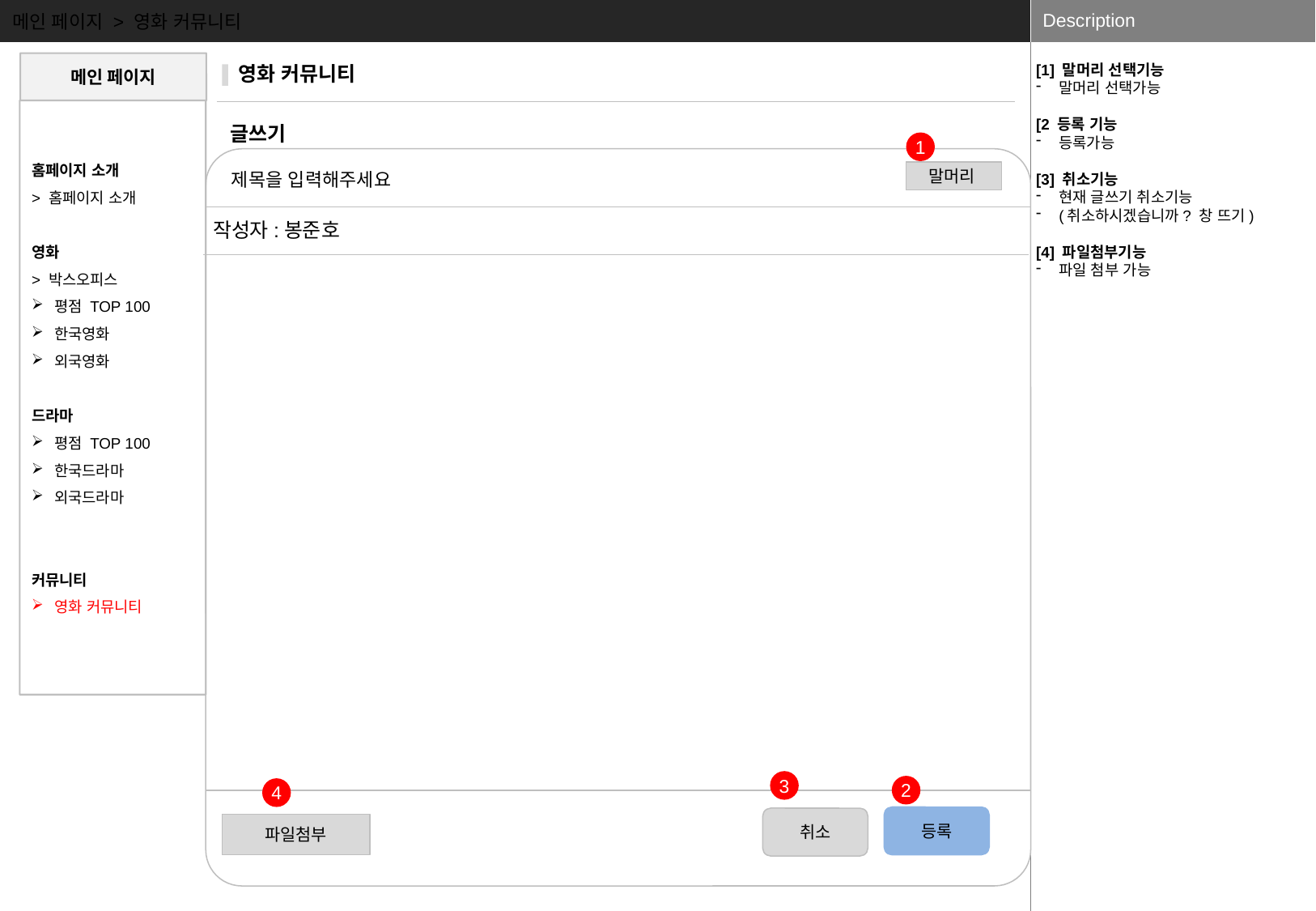

메인 페이지 > 영화 커뮤니티

[1] 말머리 선택기능
말머리 선택가능

[2 등록 기능
등록가능

[3] 취소기능
현재 글쓰기 취소기능
(취소하시겠습니까? 창 뜨기)

[4] 파일첨부기능
파일 첨부 가능

메인 페이지
 영화 커뮤니티

홈페이지 소개
> 홈페이지 소개

영화
> 박스오피스
평점 TOP 100
한국영화
외국영화

드라마
평점 TOP 100
한국드라마
외국드라마

커뮤니티
영화 커뮤니티

글쓰기
1

제목을 입력해주세요
말머리
작성자:봉준호
3
2
4
등록
취소
파일첨부